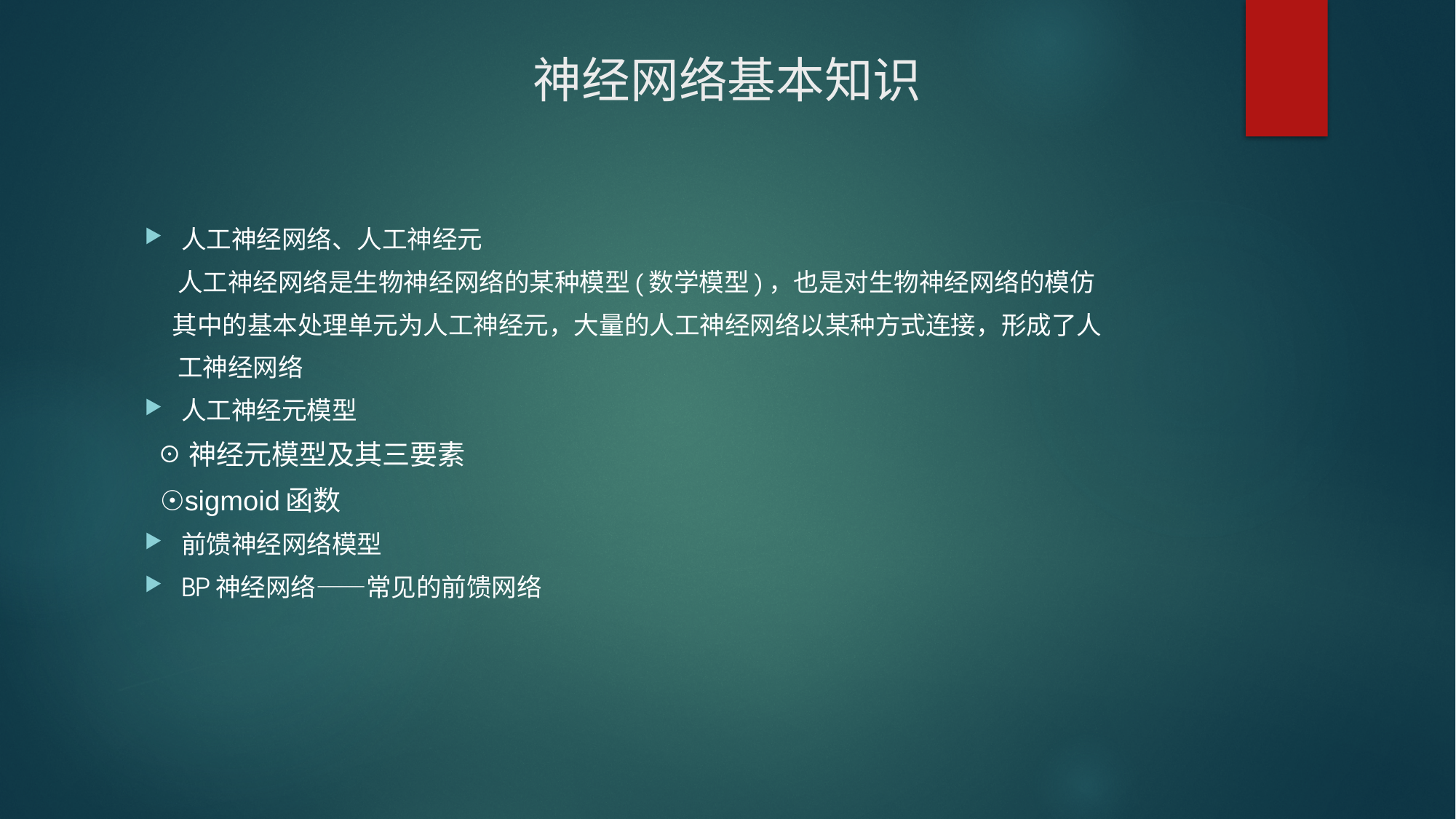

# 神经网络基本知识
人工神经网络、人工神经元
     人工神经网络是生物神经网络的某种模型(数学模型)，也是对生物神经网络的模仿
    其中的基本处理单元为人工神经元，大量的人工神经网络以某种方式连接，形成了人
     工神经网络
人工神经元模型
  ☉神经元模型及其三要素
  ☉sigmoid函数
前馈神经网络模型
BP神经网络——常见的前馈网络